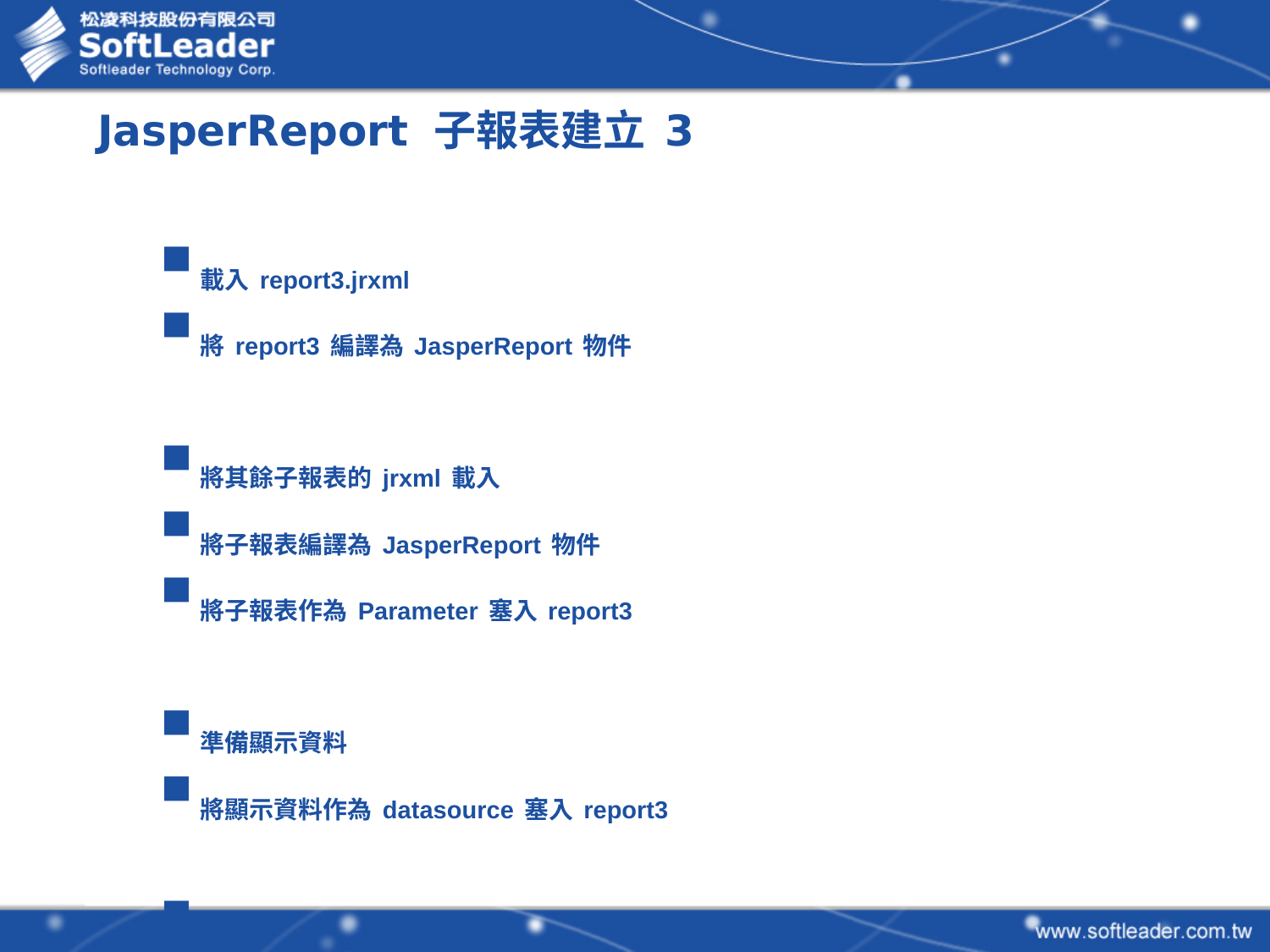

# JasperReport 子報表建立 3

載入report3.jrxml
將report3編譯為JasperReport物件

將其餘子報表的jrxml載入
將子報表編譯為JasperReport物件
將子報表作為Parameter塞入report3

準備顯示資料
將顯示資料作為datasource塞入report3
產出

16